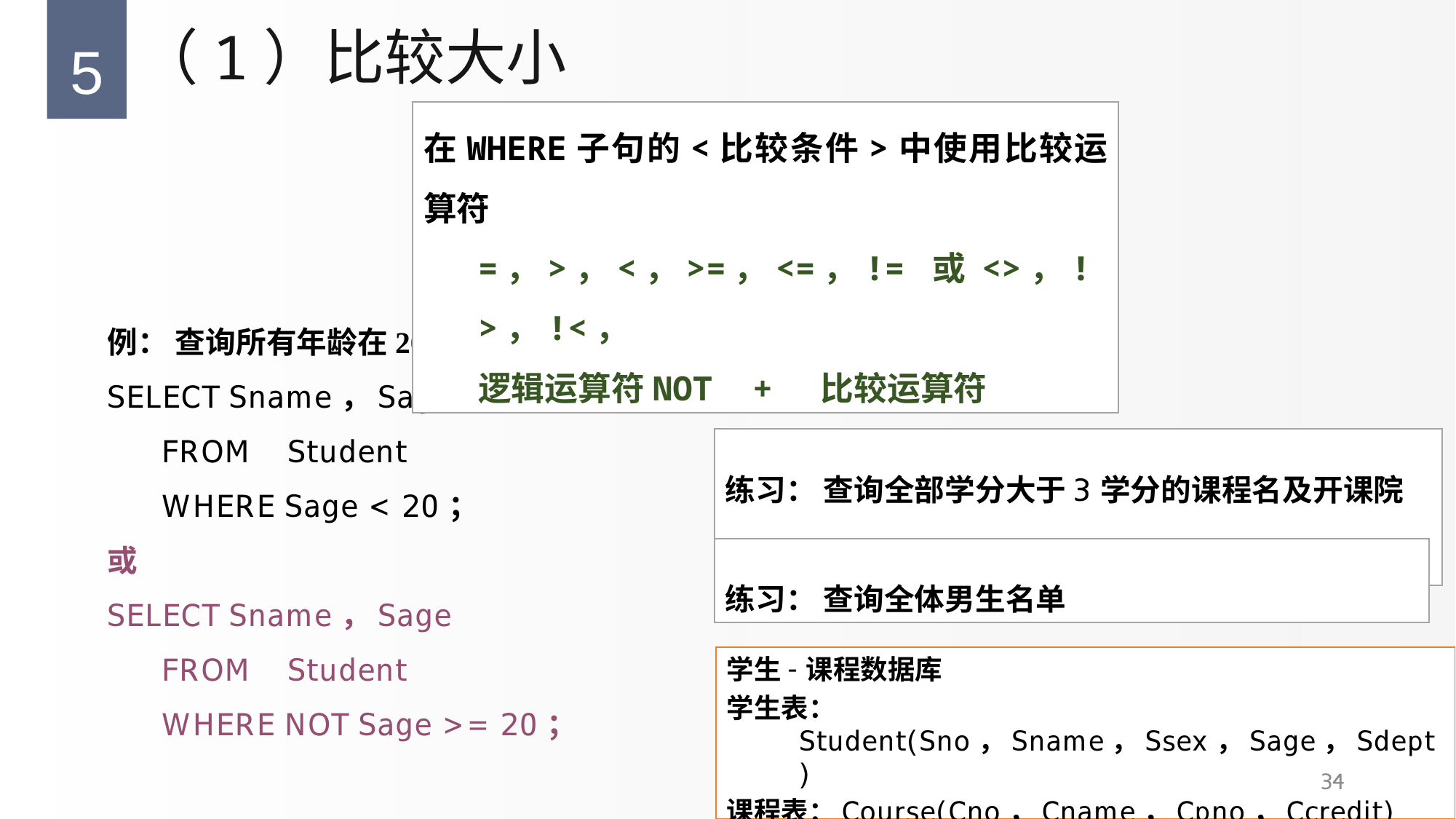

# （1）比较大小
在WHERE子句的<比较条件>中使用比较运算符
=，>，<，>=，<=，!= 或 <>，!>，!<，
逻辑运算符NOT  +  比较运算符
例： 查询所有年龄在20岁以下的学生姓名及其年龄。
SELECT Sname，Sage
FROM    Student
WHERE Sage < 20；
或
SELECT Sname，Sage
FROM    Student
WHERE NOT Sage >= 20；
练习： 查询全部学分大于3学分的课程名及开课院系。
练习： 查询全体男生名单
34